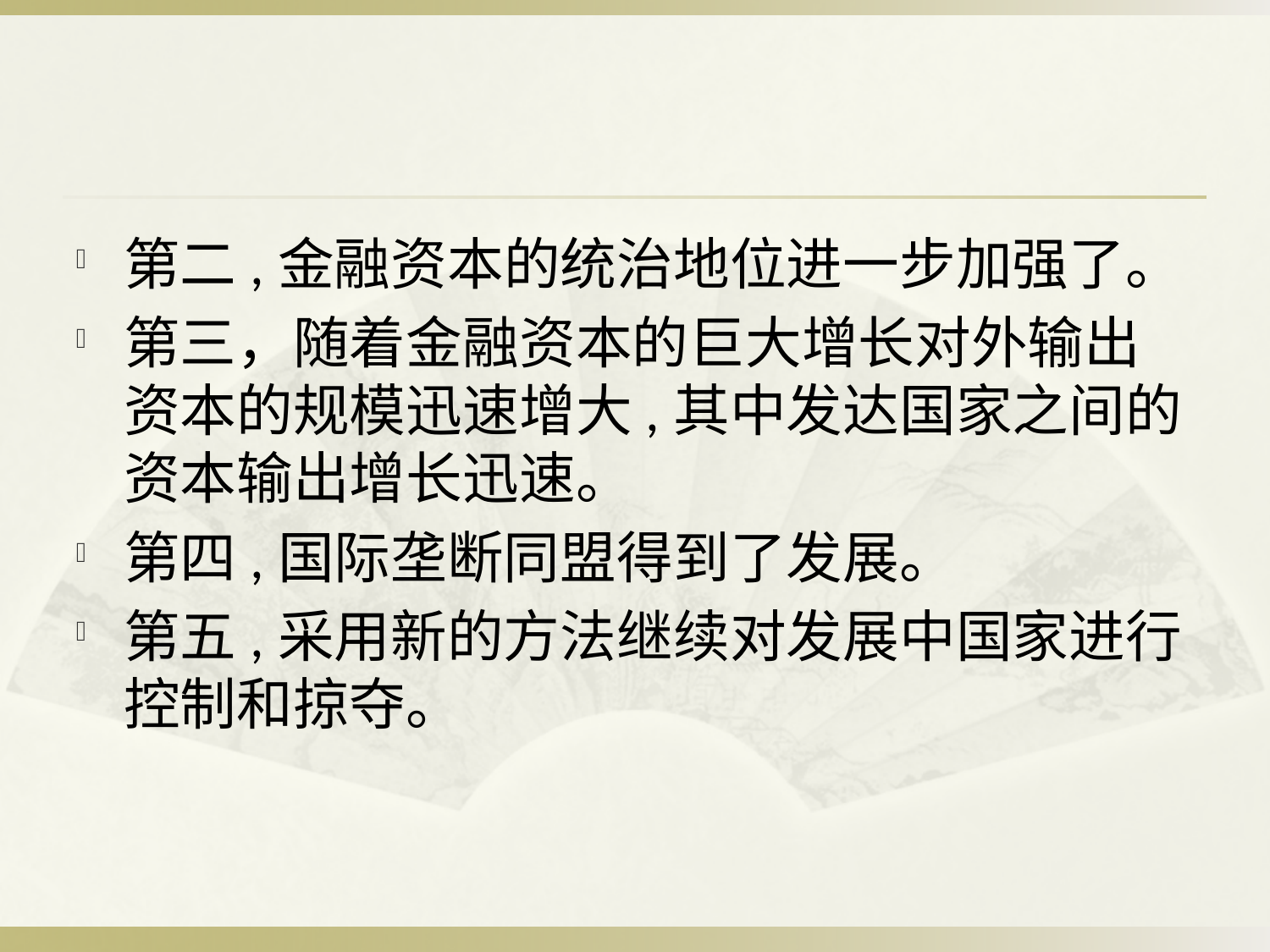

#
第二,金融资本的统治地位进一步加强了。
第三，随着金融资本的巨大增长对外输出资本的规模迅速增大,其中发达国家之间的资本输出增长迅速。
第四,国际垄断同盟得到了发展。
第五,采用新的方法继续对发展中国家进行控制和掠夺。